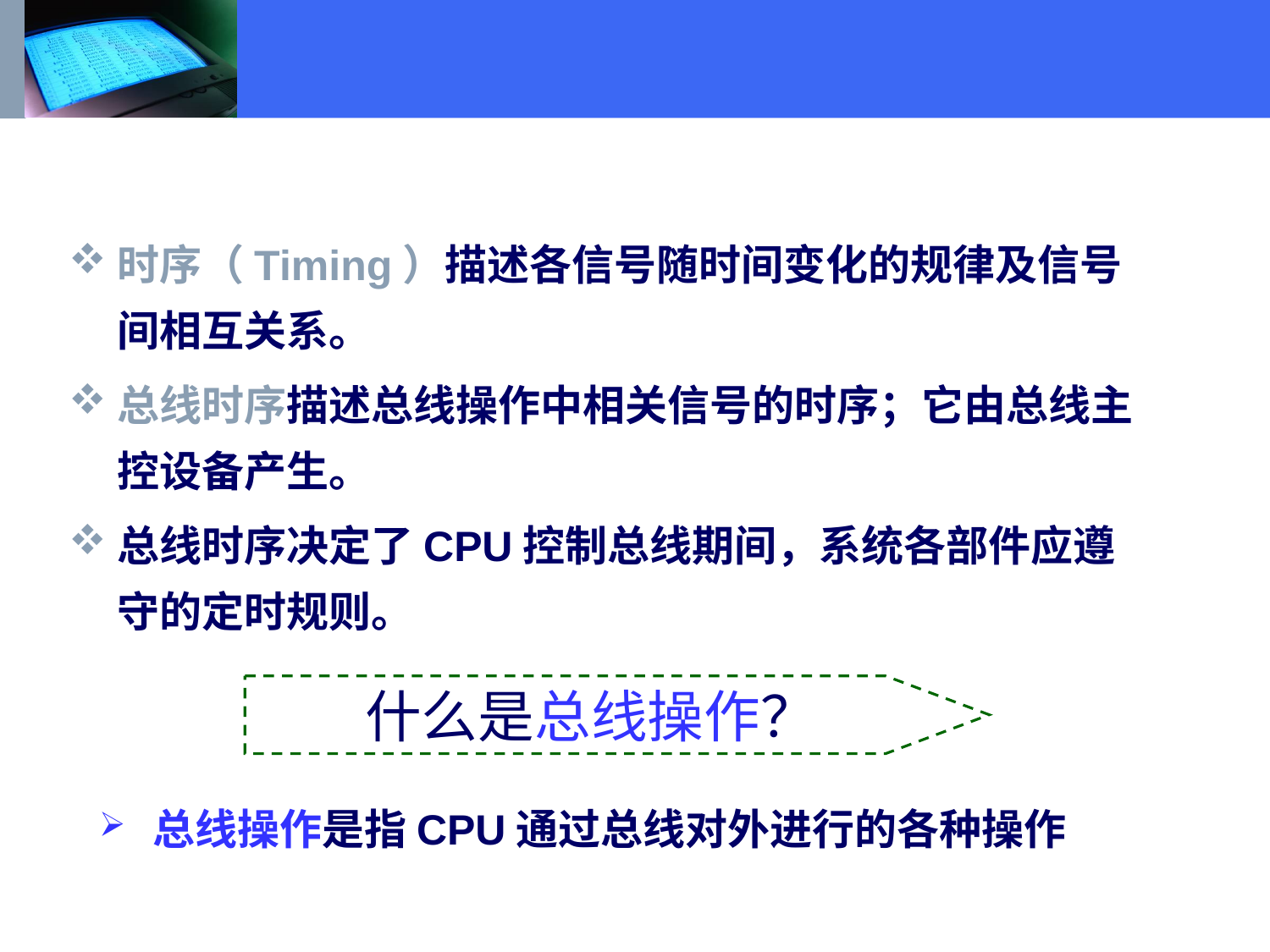

#
时序（Timing）描述各信号随时间变化的规律及信号间相互关系。
总线时序描述总线操作中相关信号的时序；它由总线主控设备产生。
总线时序决定了CPU控制总线期间，系统各部件应遵守的定时规则。
什么是总线操作？
总线操作是指CPU通过总线对外进行的各种操作